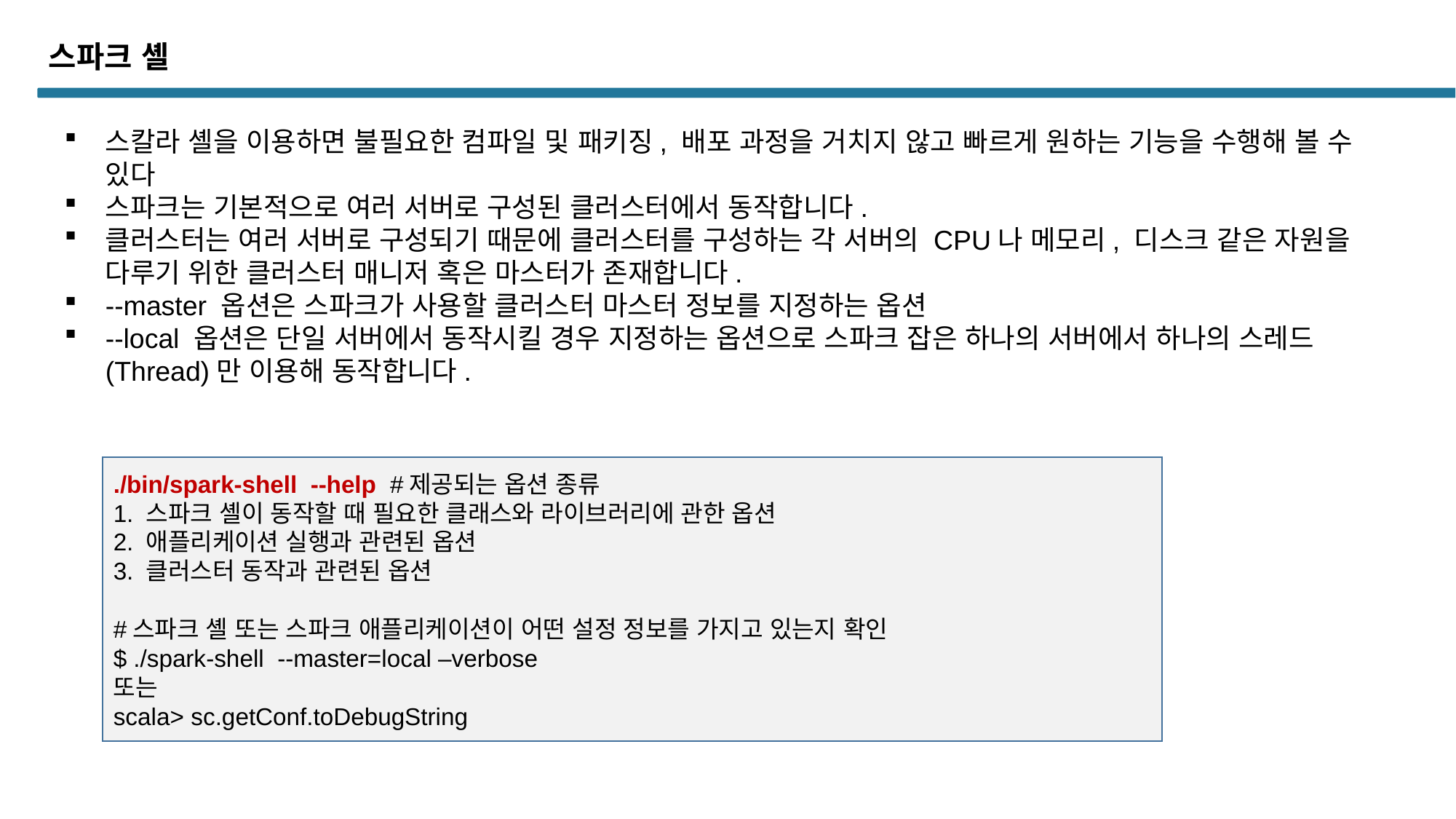

스파크 셸
스칼라 셸을 이용하면 불필요한 컴파일 및 패키징, 배포 과정을 거치지 않고 빠르게 원하는 기능을 수행해 볼 수 있다
스파크는 기본적으로 여러 서버로 구성된 클러스터에서 동작합니다.
클러스터는 여러 서버로 구성되기 때문에 클러스터를 구성하는 각 서버의 CPU나 메모리, 디스크 같은 자원을 다루기 위한 클러스터 매니저 혹은 마스터가 존재합니다.
--master 옵션은 스파크가 사용할 클러스터 마스터 정보를 지정하는 옵션
--local 옵션은 단일 서버에서 동작시킬 경우 지정하는 옵션으로 스파크 잡은 하나의 서버에서 하나의 스레드(Thread)만 이용해 동작합니다.

./bin/spark-shell  --help  #제공되는 옵션 종류
1. 스파크 셸이 동작할 때 필요한 클래스와 라이브러리에 관한 옵션
2. 애플리케이션 실행과 관련된 옵션
3. 클러스터 동작과 관련된 옵션

#스파크 셸 또는 스파크 애플리케이션이 어떤 설정 정보를 가지고 있는지 확인
$ ./spark-shell  --master=local –verbose
또는
scala> sc.getConf.toDebugString